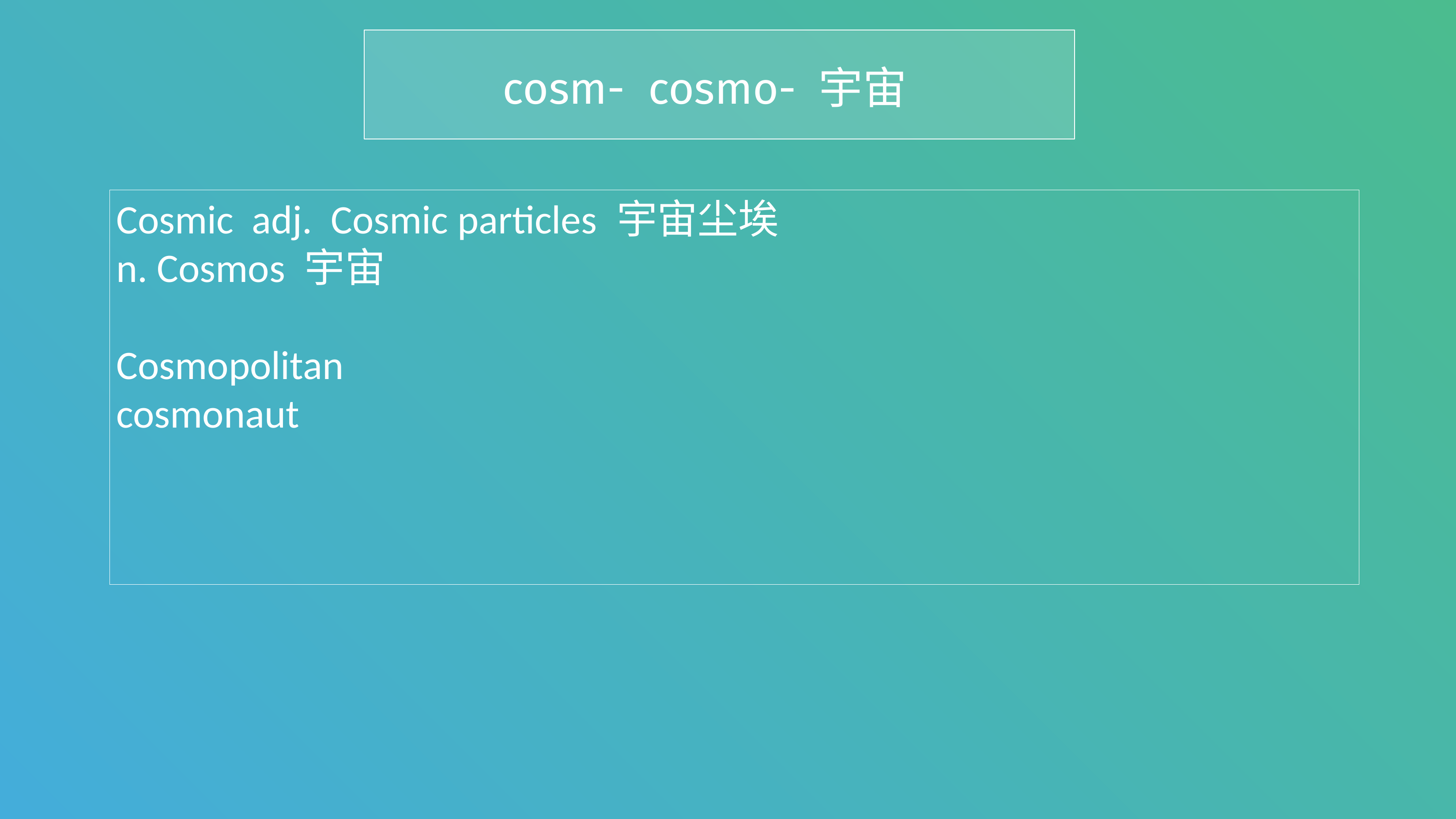

cosm-  cosmo- 宇宙
Cosmic  adj.  Cosmic particles 宇宙尘埃
n. Cosmos 宇宙

Cosmopolitan
cosmonaut